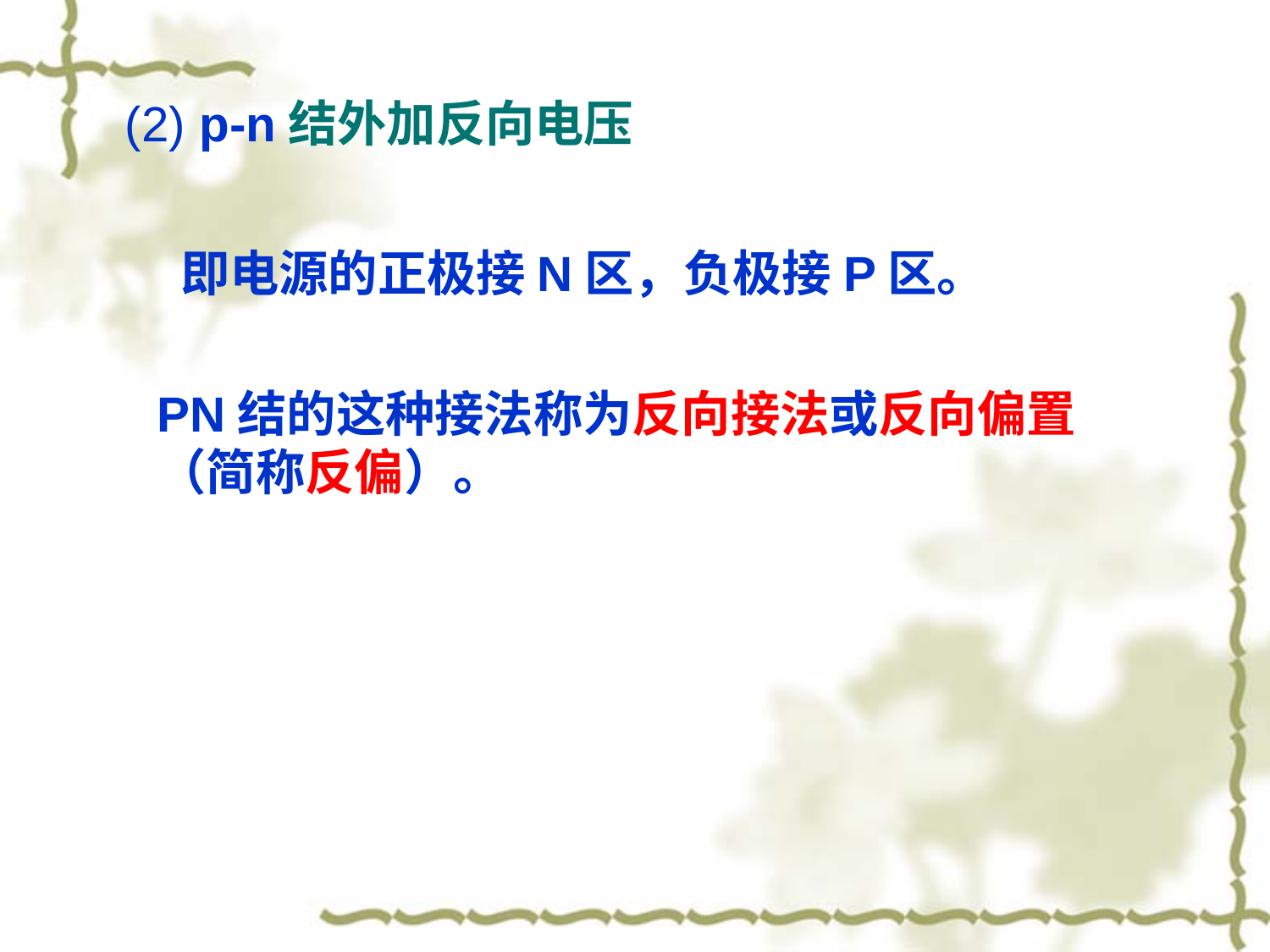

(2) p-n结外加反向电压
即电源的正极接N区，负极接P区。
PN结的这种接法称为反向接法或反向偏置（简称反偏）。
30